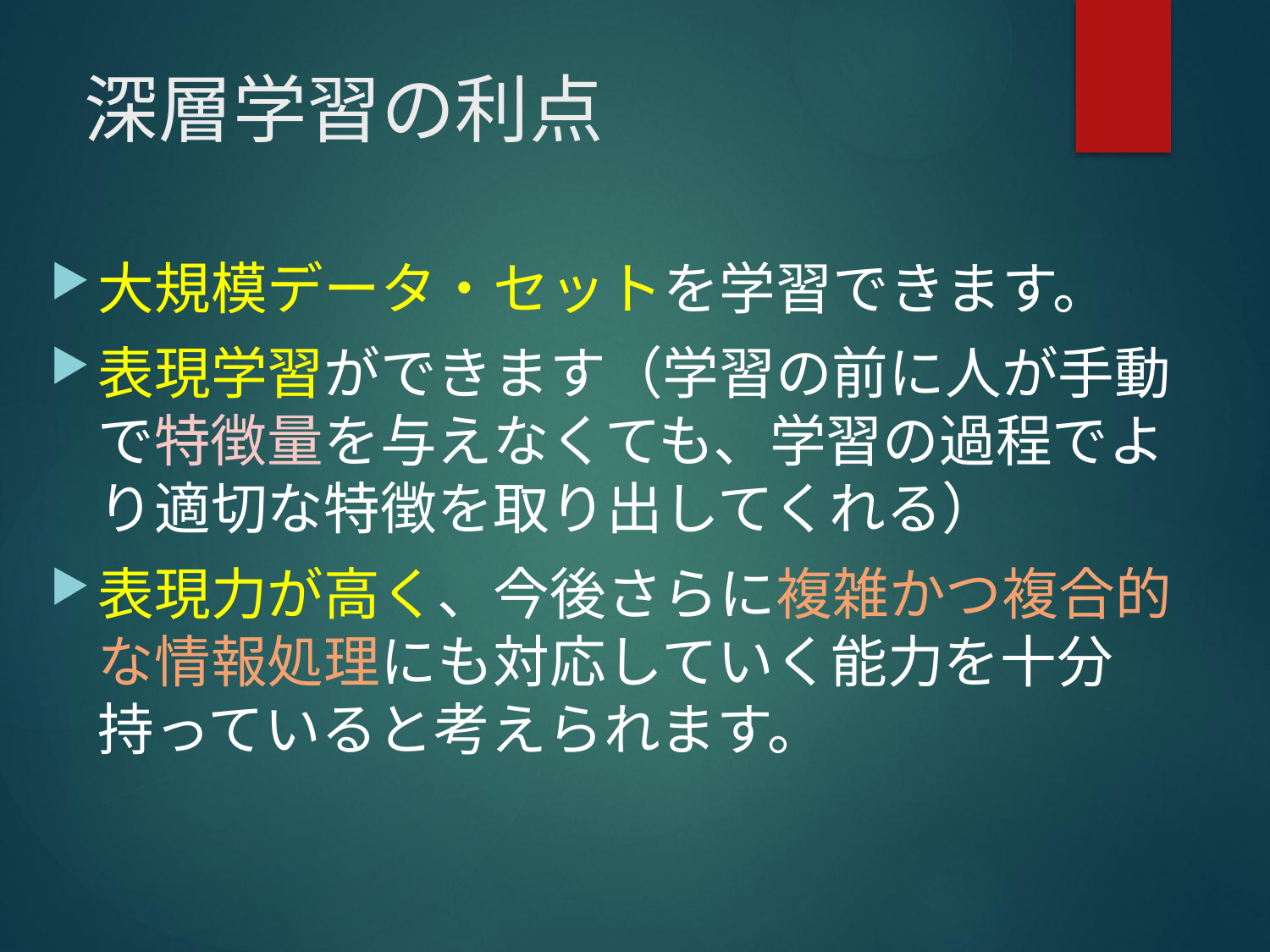

# 深層学習の利点
大規模データ・セットを学習できます。
表現学習ができます（学習の前に人が手動で特徴量を与えなくても、学習の過程でより適切な特徴を取り出してくれる）
表現力が高く、今後さらに複雑かつ複合的な情報処理にも対応していく能力を十分持っていると考えられます。